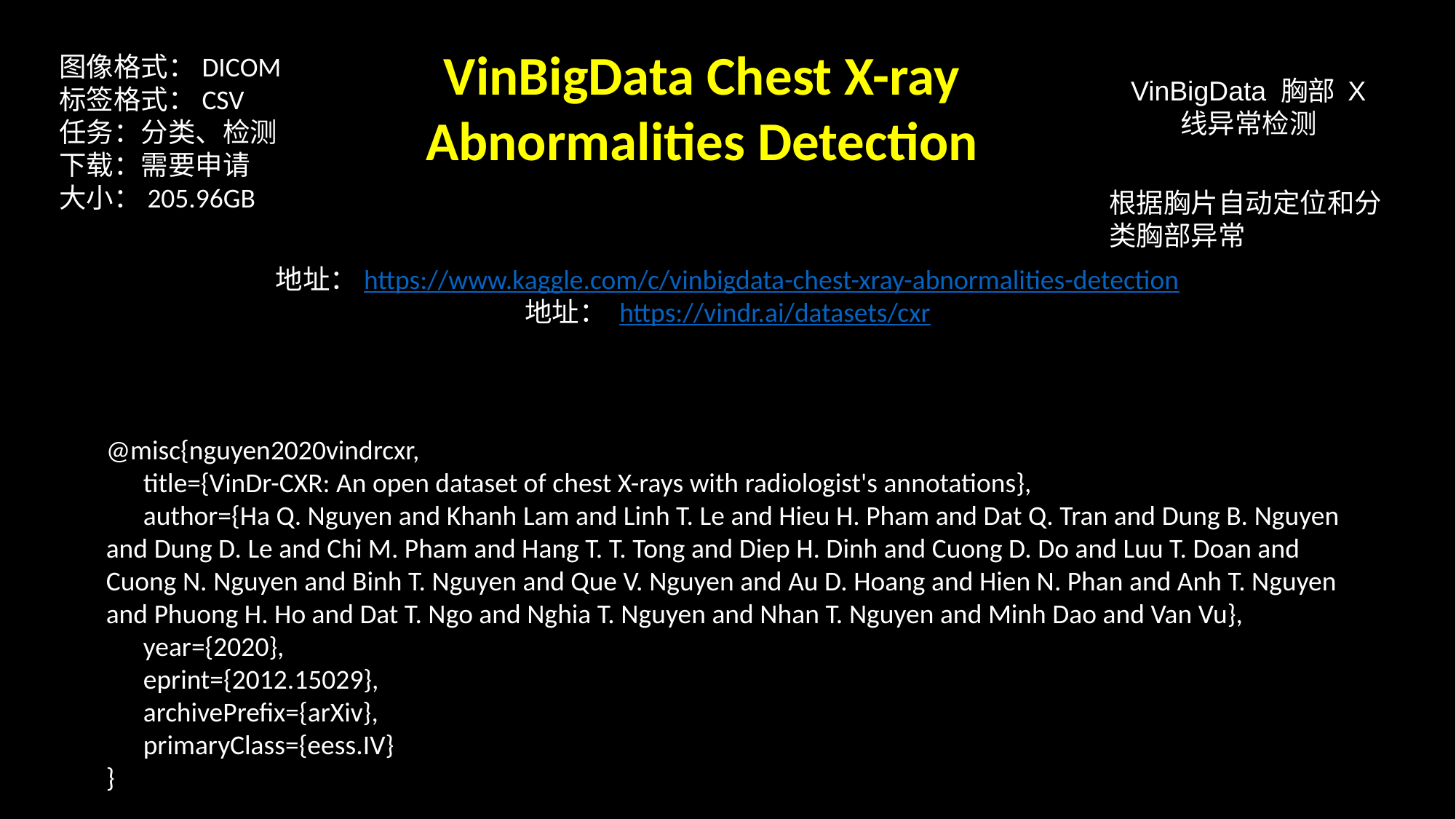

VinBigData Chest X-ray Abnormalities Detection
图像格式：DICOM
标签格式：CSV
任务：分类、检测
下载：需要申请
大小：205.96GB
VinBigData 胸部 X 线异常检测
根据胸片自动定位和分类胸部异常
地址：https://www.kaggle.com/c/vinbigdata-chest-xray-abnormalities-detection
地址： https://vindr.ai/datasets/cxr

@misc{nguyen2020vindrcxr,
      title={VinDr-CXR: An open dataset of chest X-rays with radiologist's annotations},
      author={Ha Q. Nguyen and Khanh Lam and Linh T. Le and Hieu H. Pham and Dat Q. Tran and Dung B. Nguyen and Dung D. Le and Chi M. Pham and Hang T. T. Tong and Diep H. Dinh and Cuong D. Do and Luu T. Doan and Cuong N. Nguyen and Binh T. Nguyen and Que V. Nguyen and Au D. Hoang and Hien N. Phan and Anh T. Nguyen and Phuong H. Ho and Dat T. Ngo and Nghia T. Nguyen and Nhan T. Nguyen and Minh Dao and Van Vu},
      year={2020},
      eprint={2012.15029},
      archivePrefix={arXiv},
      primaryClass={eess.IV}
}